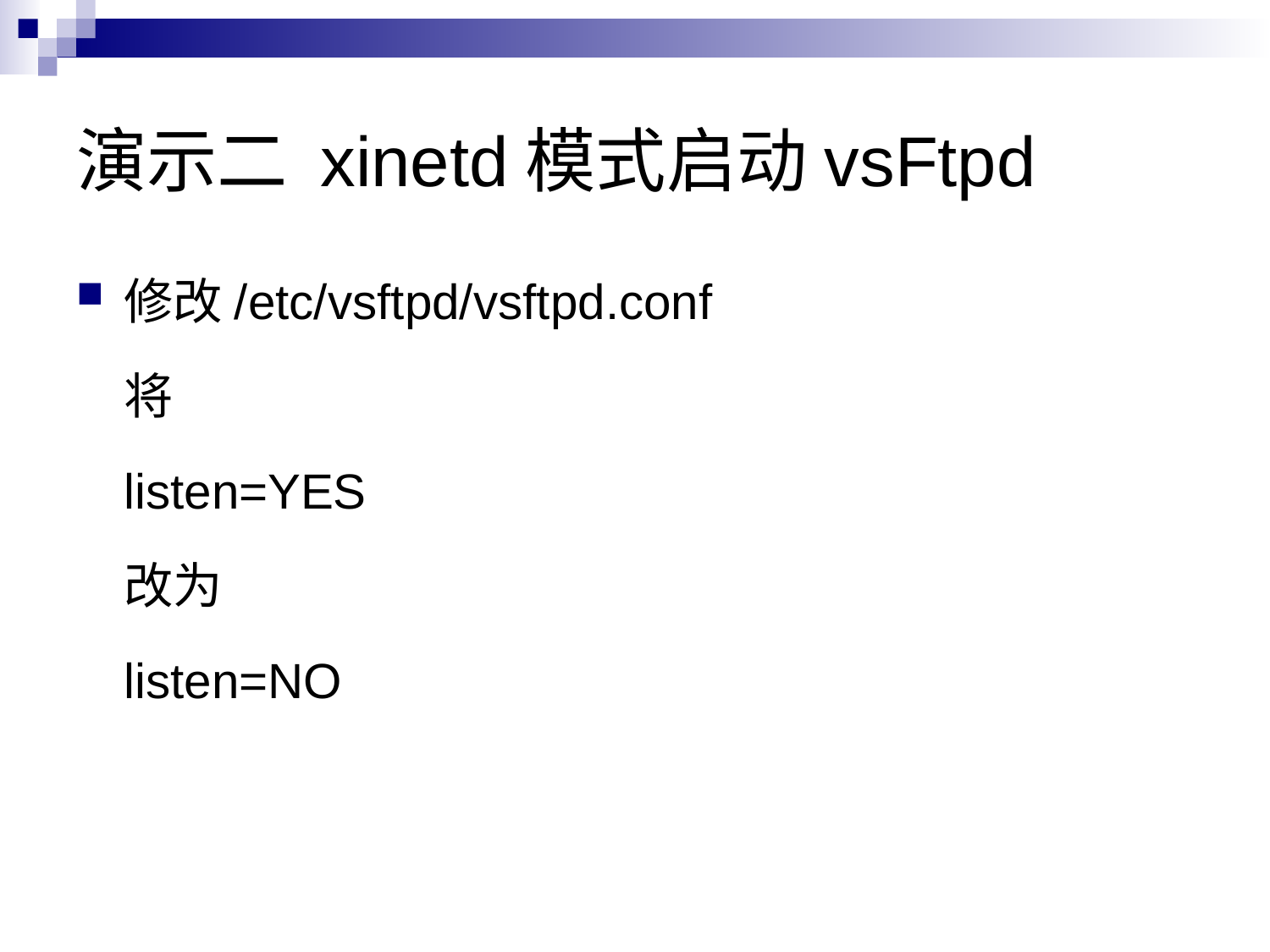

# 演示二 xinetd模式启动vsFtpd
修改/etc/vsftpd/vsftpd.conf
将
listen=YES
改为
listen=NO